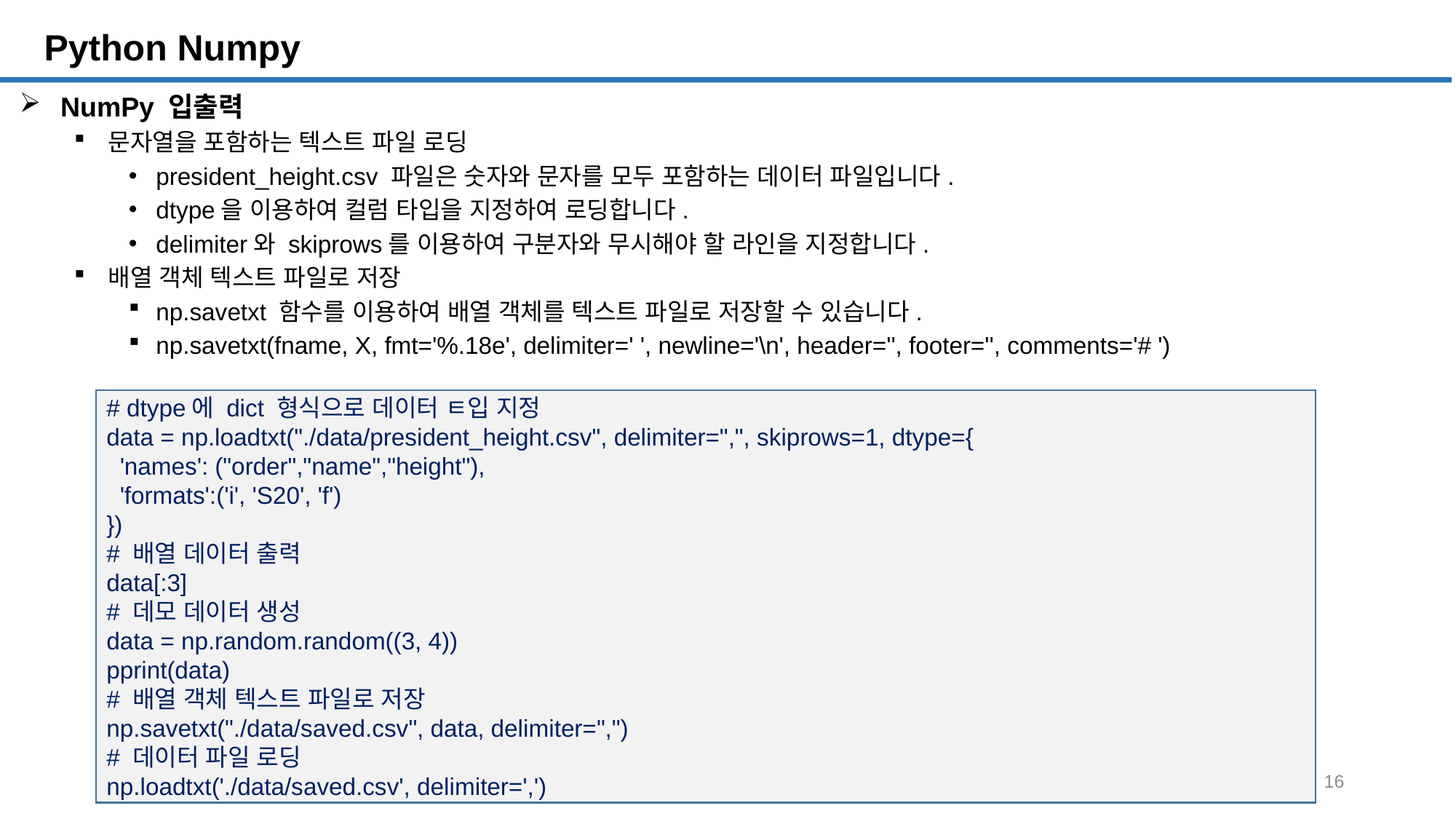

SQL 튜닝 개요
# Python Numpy

NumPy 입출력
문자열을 포함하는 텍스트 파일 로딩
president_height.csv 파일은 숫자와 문자를 모두 포함하는 데이터 파일입니다.
dtype을 이용하여 컬럼 타입을 지정하여 로딩합니다.
delimiter와 skiprows를 이용하여 구분자와 무시해야 할 라인을 지정합니다.
배열 객체 텍스트 파일로 저장
np.savetxt 함수를 이용하여 배열 객체를 텍스트 파일로 저장할 수 있습니다.
np.savetxt(fname, X, fmt='%.18e', delimiter=' ', newline='\n', header='', footer='', comments='# ')

# dtype에 dict 형식으로 데이터 ㅌ입 지정
data = np.loadtxt("./data/president_height.csv", delimiter=",", skiprows=1, dtype={
  'names': ("order","name","height"),
  'formats':('i', 'S20', 'f')
})
# 배열 데이터 출력
data[:3]
# 데모 데이터 생성
data = np.random.random((3, 4))
pprint(data)
# 배열 객체 텍스트 파일로 저장
np.savetxt("./data/saved.csv", data, delimiter=",")
# 데이터 파일 로딩
np.loadtxt('./data/saved.csv', delimiter=',')
16